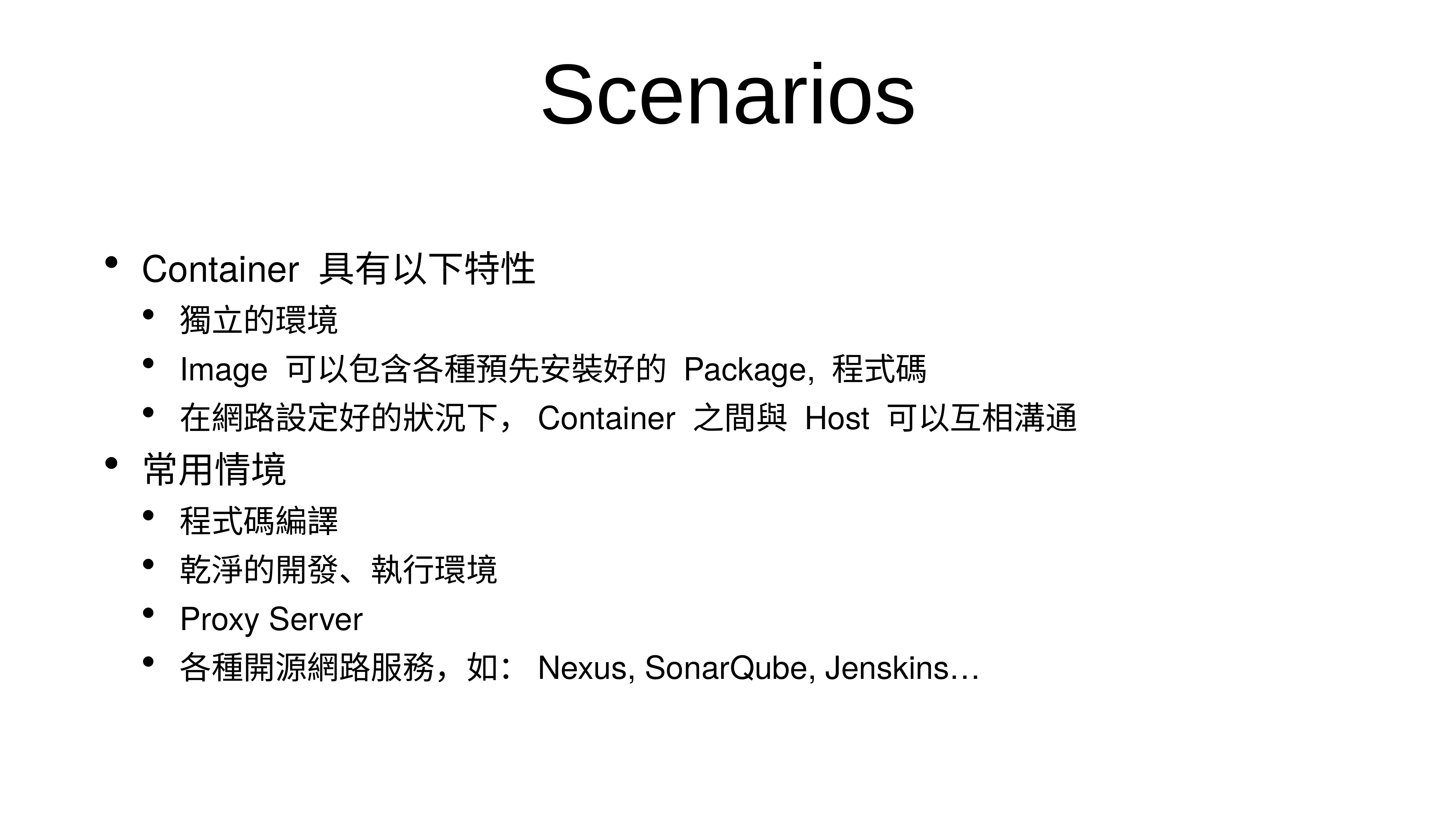

# Scenarios
Container 具有以下特性
獨立的環境
Image 可以包含各種預先安裝好的 Package, 程式碼
在網路設定好的狀況下，Container 之間與 Host 可以互相溝通
常用情境
程式碼編譯
乾淨的開發、執行環境
Proxy Server
各種開源網路服務，如：Nexus, SonarQube, Jenskins…